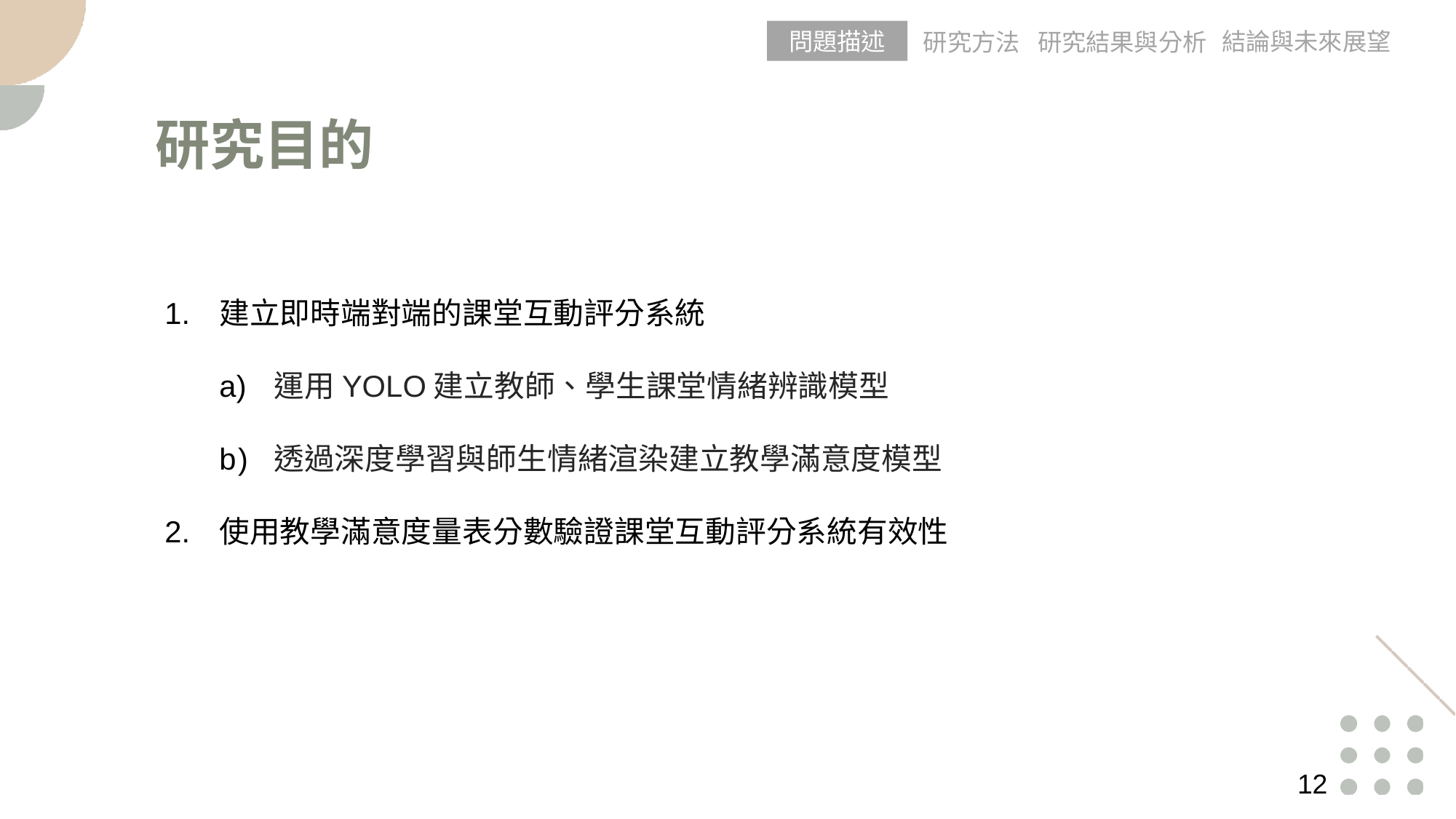

問題描述
結論與未來展望
研究方法
研究結果與分析
研究目的

建立即時端對端的課堂互動評分系統
運用YOLO建立教師、學生課堂情緒辨識模型
透過深度學習與師生情緒渲染建立教學滿意度模型
使用教學滿意度量表分數驗證課堂互動評分系統有效性

分析教學滿意度分數驗證課堂互動評分系統有效性。
		12